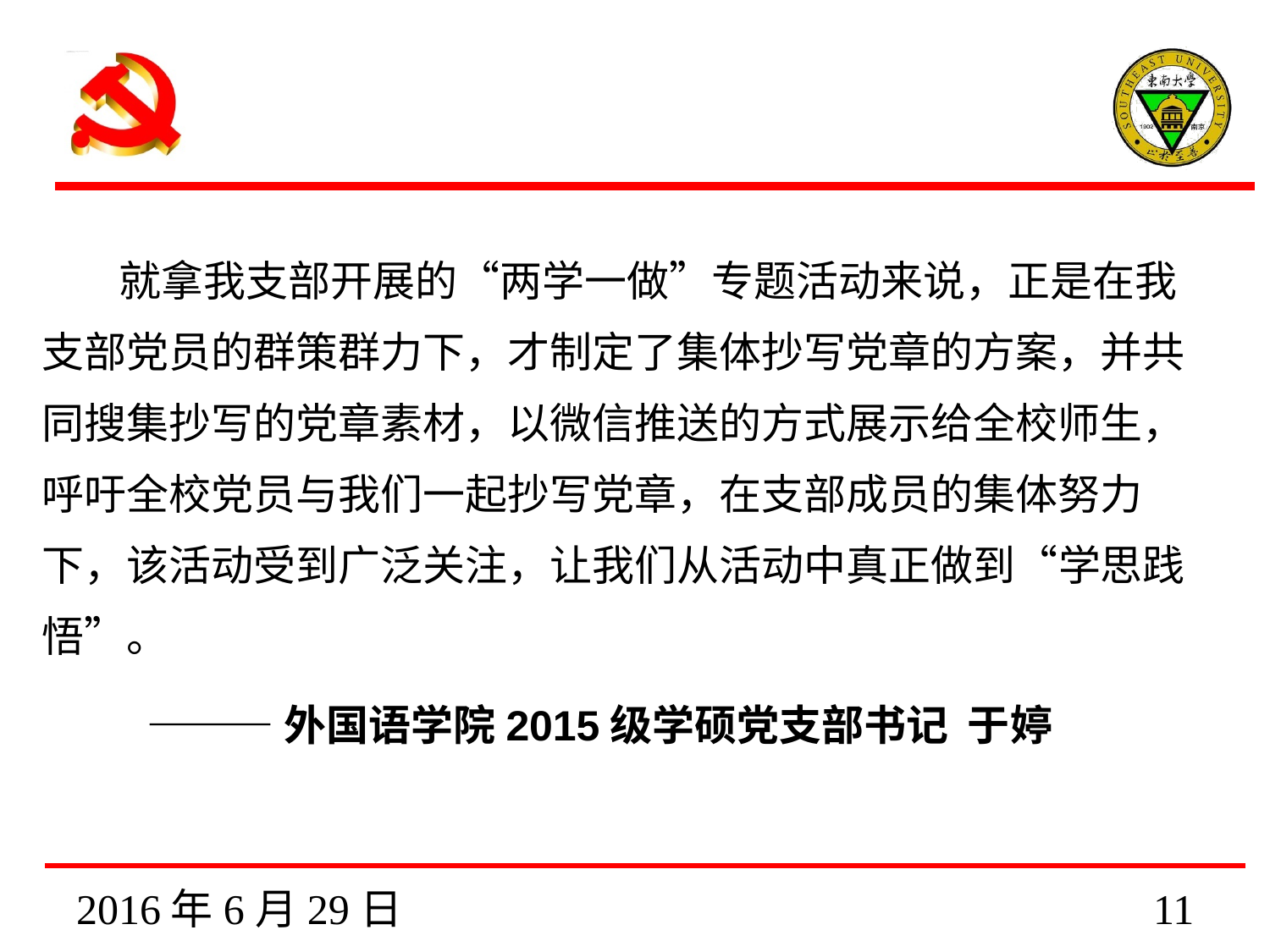

就拿我支部开展的“两学一做”专题活动来说，正是在我支部党员的群策群力下，才制定了集体抄写党章的方案，并共同搜集抄写的党章素材，以微信推送的方式展示给全校师生，呼吁全校党员与我们一起抄写党章，在支部成员的集体努力下，该活动受到广泛关注，让我们从活动中真正做到“学思践悟”。
           ———外国语学院2015级学硕党支部书记  于婷

2016年6月29日
11